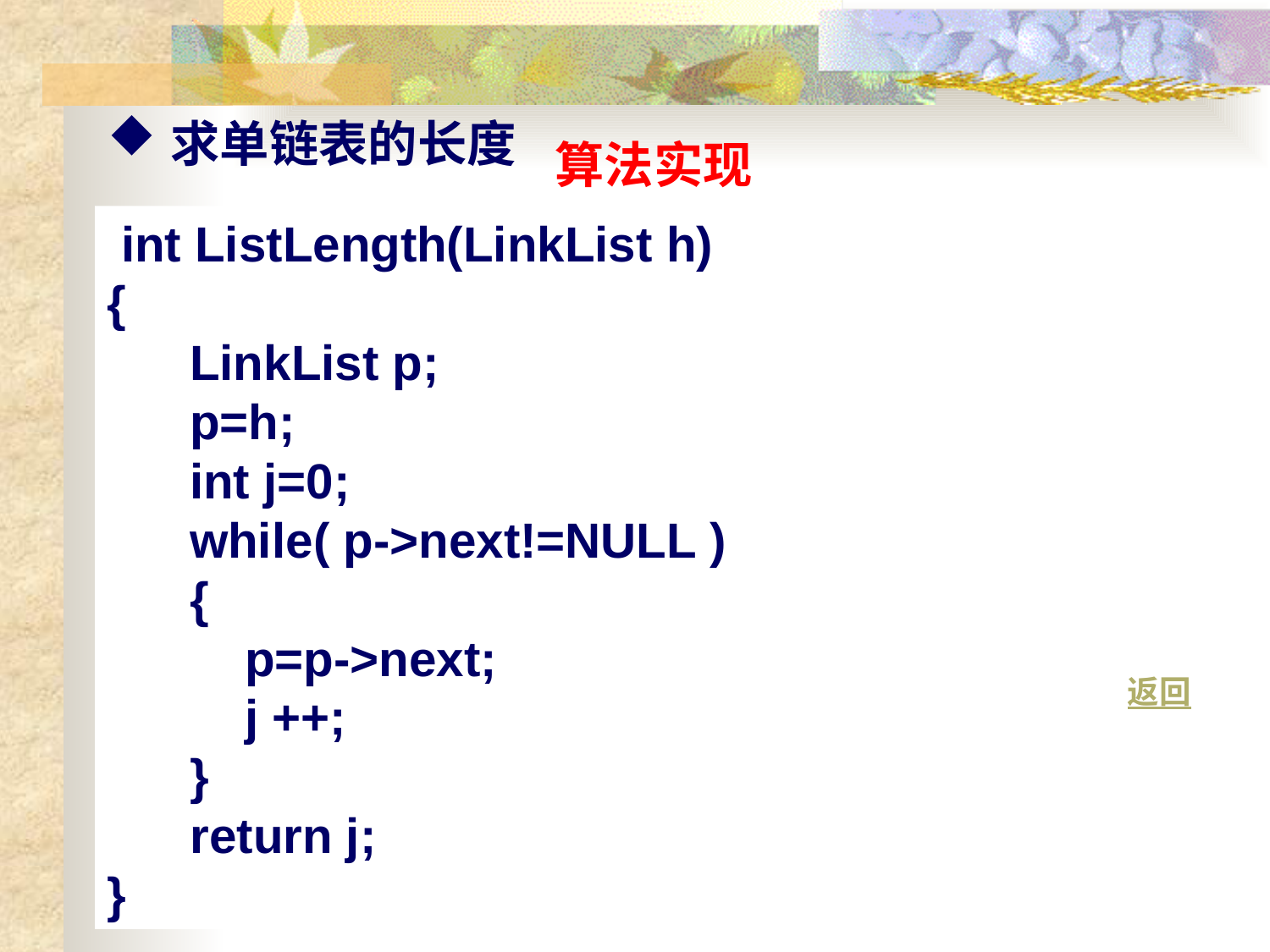

求单链表的长度
算法实现
 int ListLength(LinkList h)
{
      LinkList p;
      p=h;
      int j=0;
      while( p->next!=NULL )
      {
          p=p->next;
          j ++;
      }
      return j;
}
返回
7